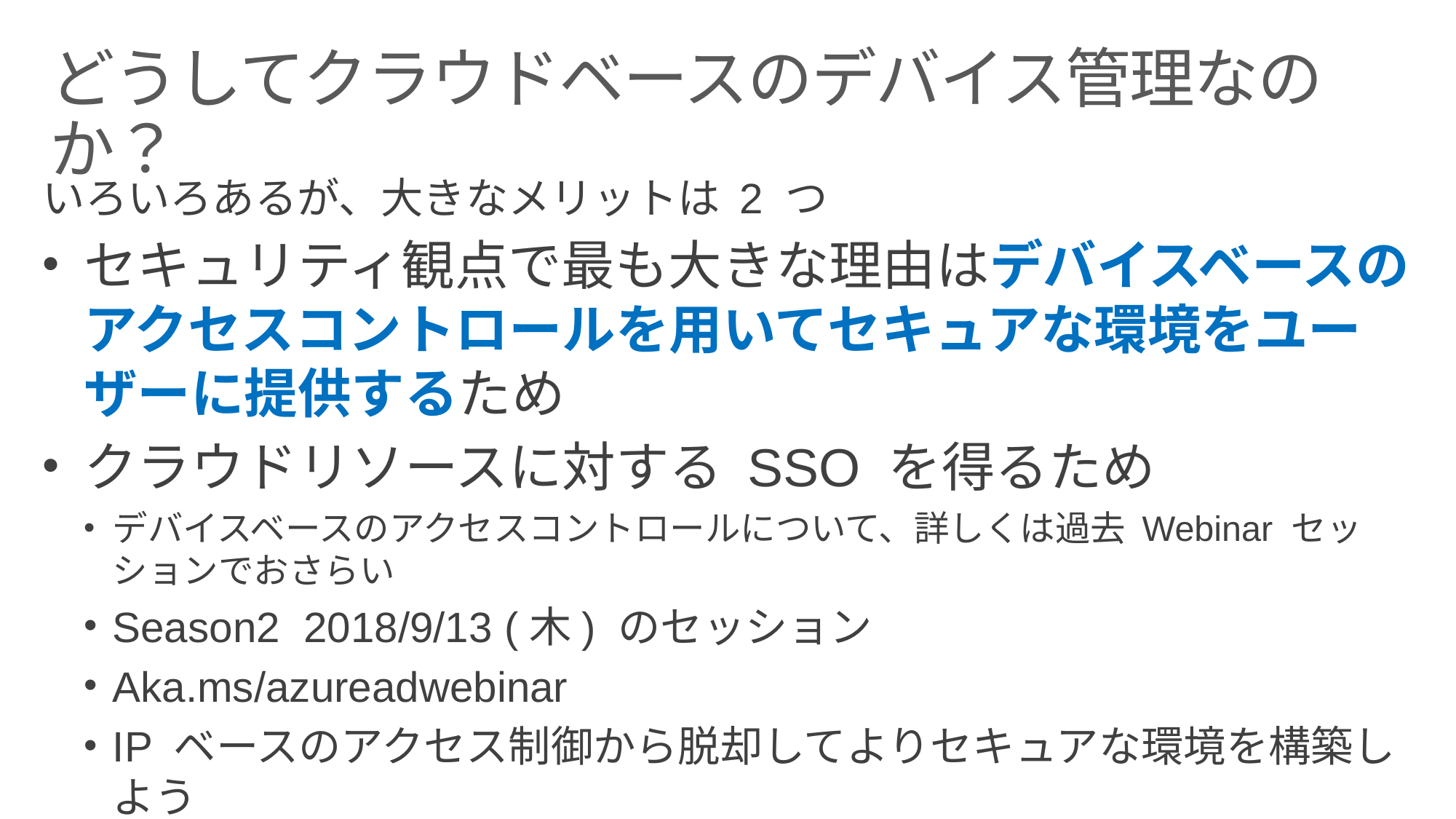

# どうしてクラウドベースのデバイス管理なのか？
いろいろあるが、大きなメリットは 2 つ
セキュリティ観点で最も大きな理由はデバイスベースのアクセスコントロールを用いてセキュアな環境をユーザーに提供するため
クラウドリソースに対する SSO を得るため
デバイスベースのアクセスコントロールについて、詳しくは過去 Webinar セッションでおさらい
Season2  2018/9/13 (木) のセッション
Aka.ms/azureadwebinar
IP ベースのアクセス制御から脱却してよりセキュアな環境を構築しよう
https://resources.office.com/ja-jp-landing-CO-M365-CSD-WBNR-FY19-09Sep-13-To-escape-from-IP-based-access-control-and-build-MCW0008622.html